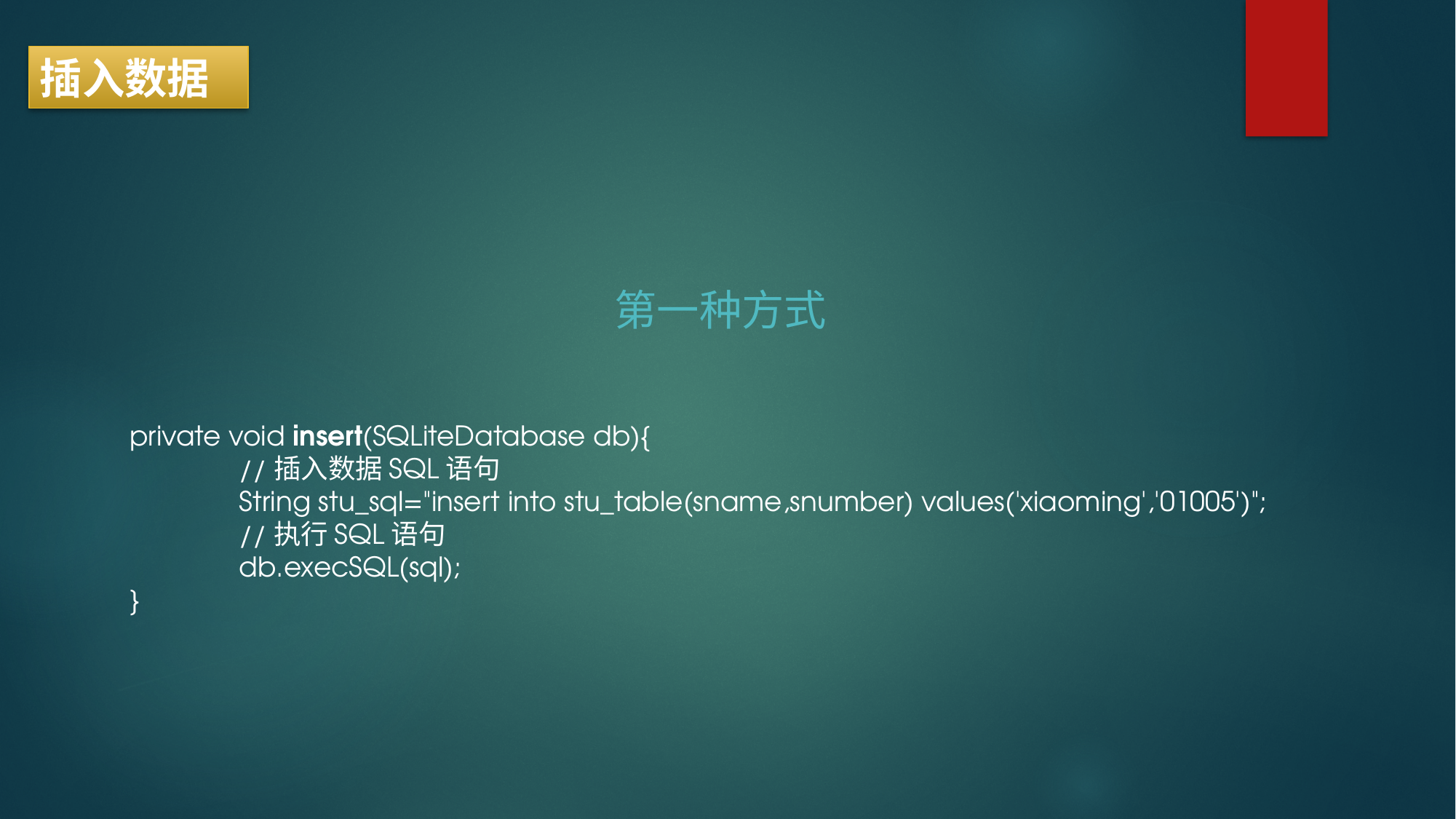

插入数据
第一种方式

private void insert(SQLiteDatabase db){
	//插入数据SQL语句
	String stu_sql="insert into stu_table(sname,snumber) values('xiaoming','01005')";
	//执行SQL语句
	db.execSQL(sql);
}